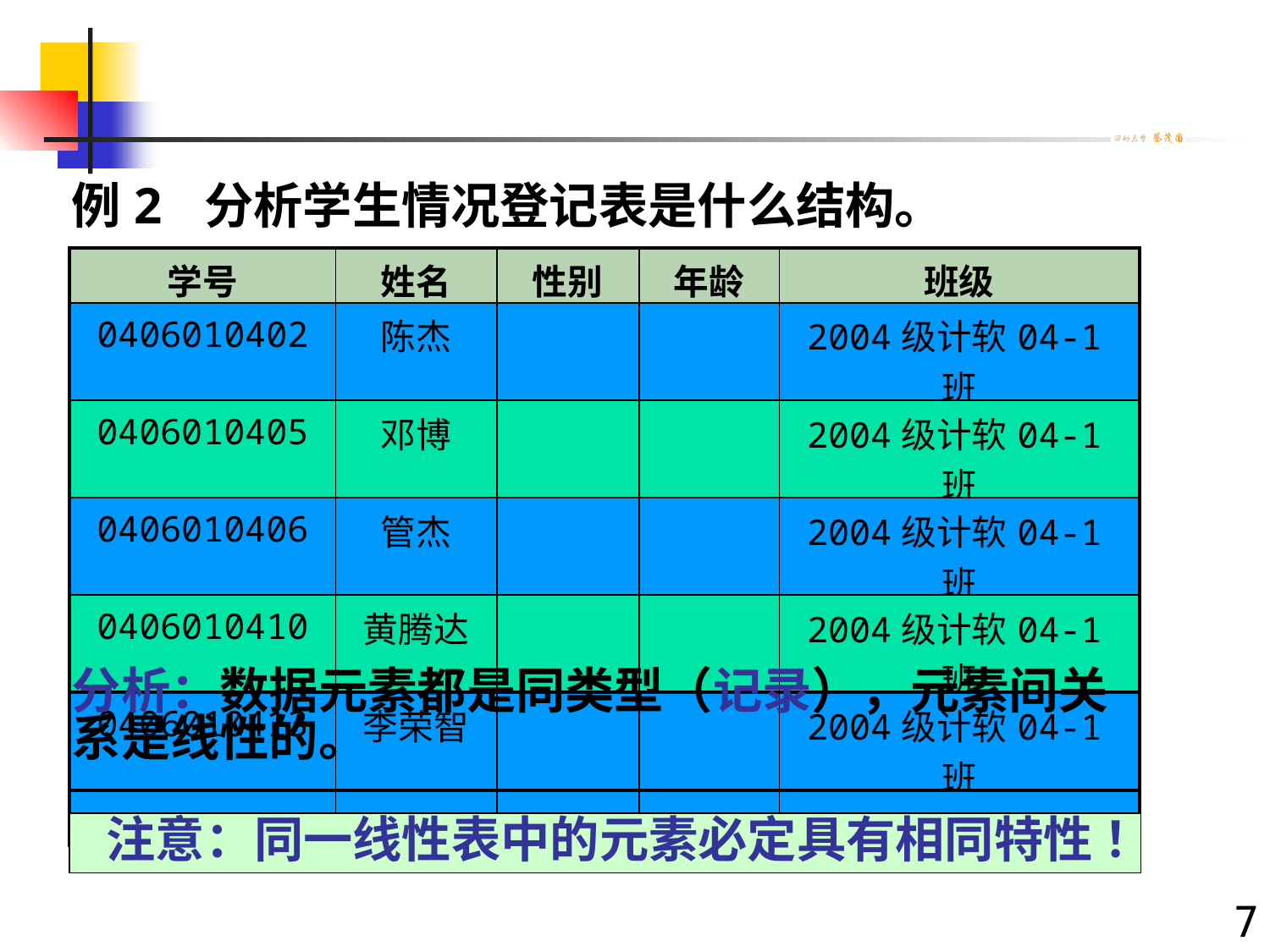

例2 分析学生情况登记表是什么结构。
| 学号 | 姓名 | 性别 | 年龄 | 班级 |
| --- | --- | --- | --- | --- |
| 0406010402 | 陈杰 |  |  | 2004级计软04-1班 |
| 0406010405 | 邓博 |  |  | 2004级计软04-1班 |
| 0406010406 | 管杰 |  |  | 2004级计软04-1班 |
| 0406010410 | 黄腾达 |  |  | 2004级计软04-1班 |
| 0406010413 | 李荣智 |  |  | 2004级计软04-1班 |
| ： | ： | ： | ： | ： |
分析：数据元素都是同类型（记录），元素间关系是线性的。
注意：同一线性表中的元素必定具有相同特性 ！
7